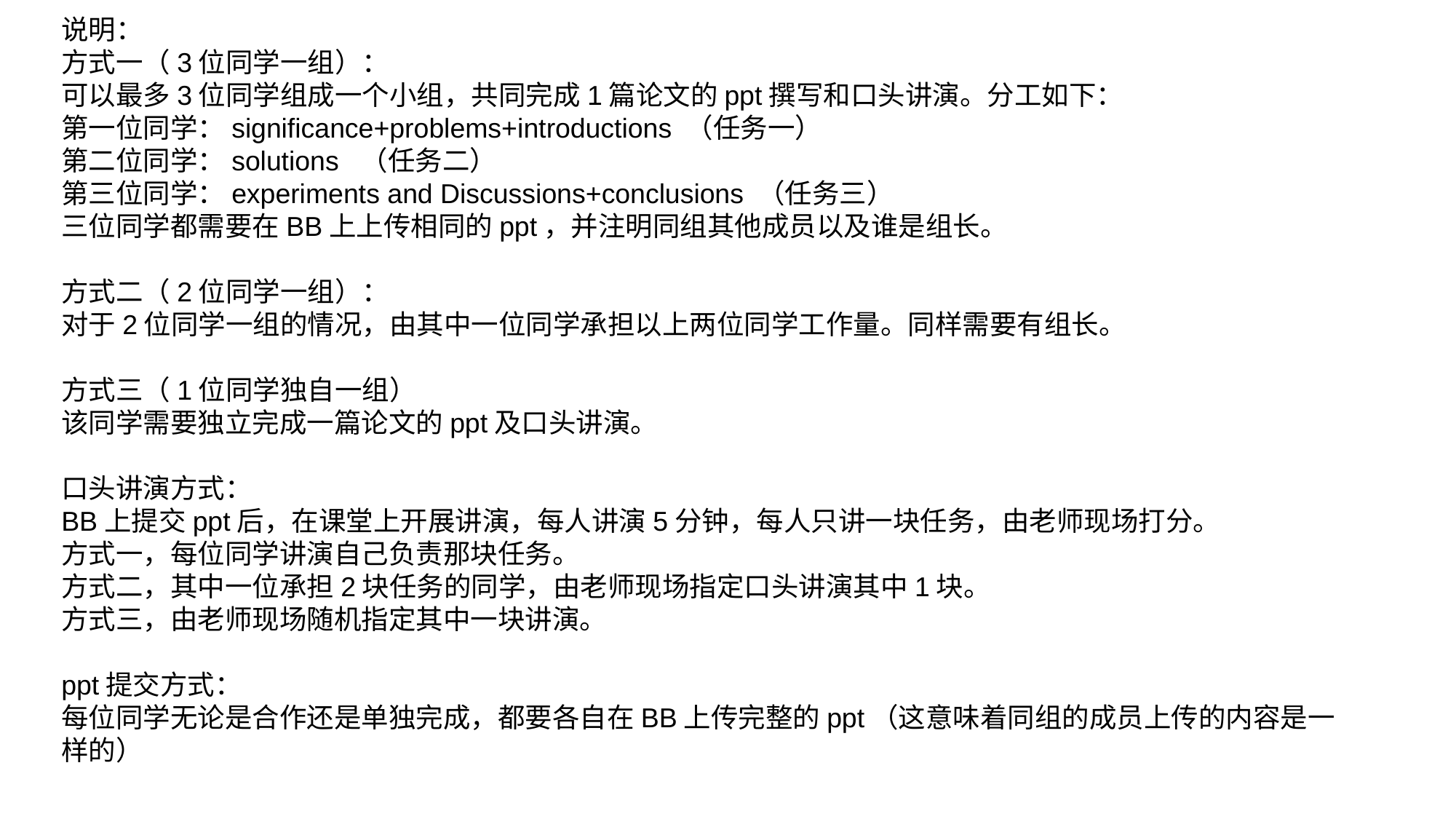

说明：
方式一（3位同学一组）：
可以最多3位同学组成一个小组，共同完成1篇论文的ppt撰写和口头讲演。分工如下：
第一位同学：significance+problems+introductions （任务一）
第二位同学：solutions  （任务二）
第三位同学：experiments and Discussions+conclusions （任务三）
三位同学都需要在BB上上传相同的ppt，并注明同组其他成员以及谁是组长。

方式二（2位同学一组）：
对于2位同学一组的情况，由其中一位同学承担以上两位同学工作量。同样需要有组长。

方式三（1位同学独自一组）
该同学需要独立完成一篇论文的ppt及口头讲演。

口头讲演方式：
BB上提交ppt后，在课堂上开展讲演，每人讲演5分钟，每人只讲一块任务，由老师现场打分。
方式一，每位同学讲演自己负责那块任务。
方式二，其中一位承担2块任务的同学，由老师现场指定口头讲演其中1块。
方式三，由老师现场随机指定其中一块讲演。

ppt提交方式：
每位同学无论是合作还是单独完成，都要各自在BB上传完整的ppt（这意味着同组的成员上传的内容是一样的）